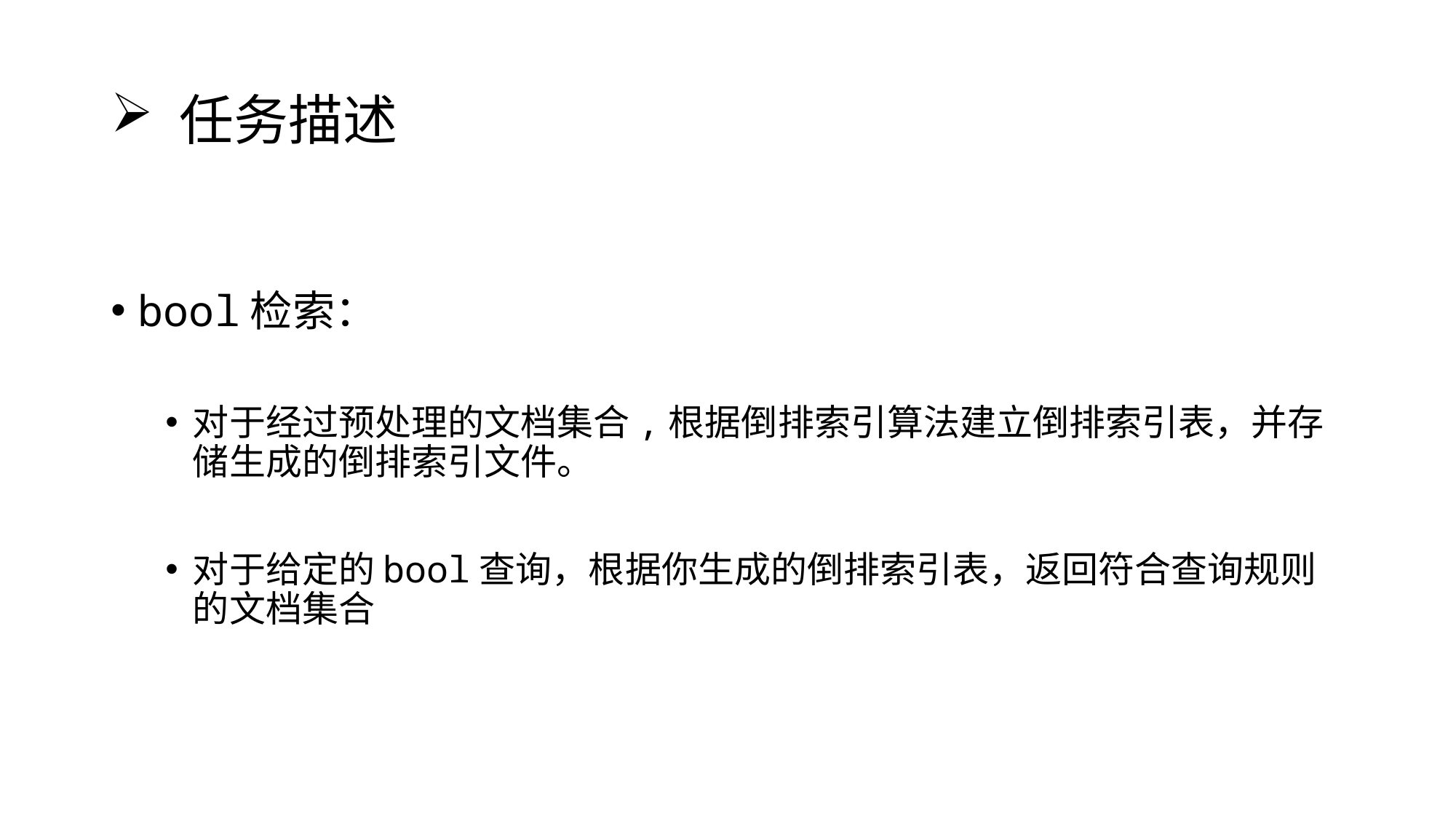

# 任务描述

bool检索：

对于经过预处理的文档集合,根据倒排索引算法建立倒排索引表，并存储生成的倒排索引文件。

对于给定的bool查询，根据你生成的倒排索引表，返回符合查询规则的文档集合